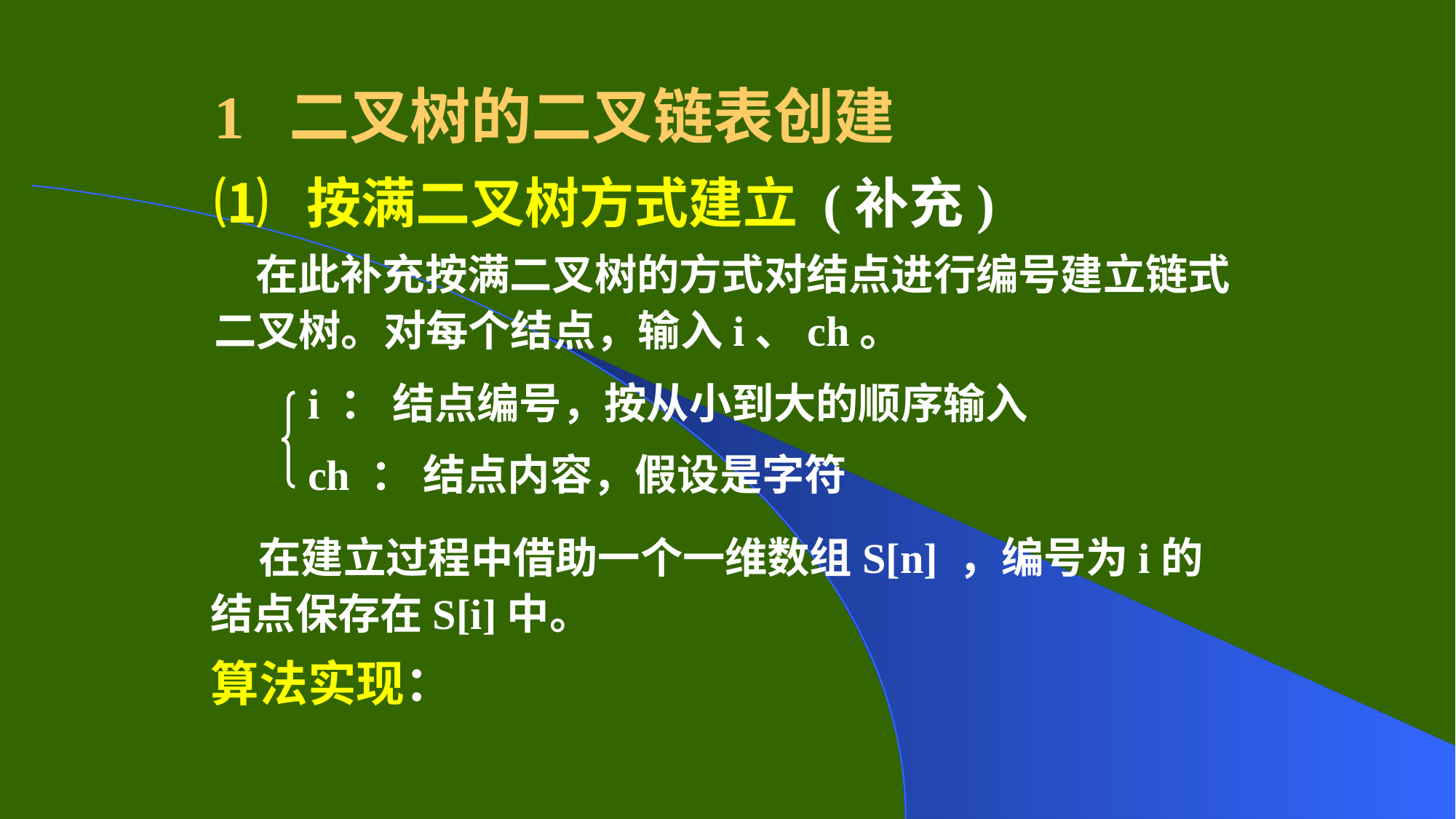

1  二叉树的二叉链表创建
⑴  按满二叉树方式建立 (补充)
    在此补充按满二叉树的方式对结点进行编号建立链式二叉树。对每个结点，输入i、ch。
i ： 结点编号，按从小到大的顺序输入

ch ： 结点内容，假设是字符
    在建立过程中借助一个一维数组S[n] ，编号为i的结点保存在S[i]中。
算法实现：